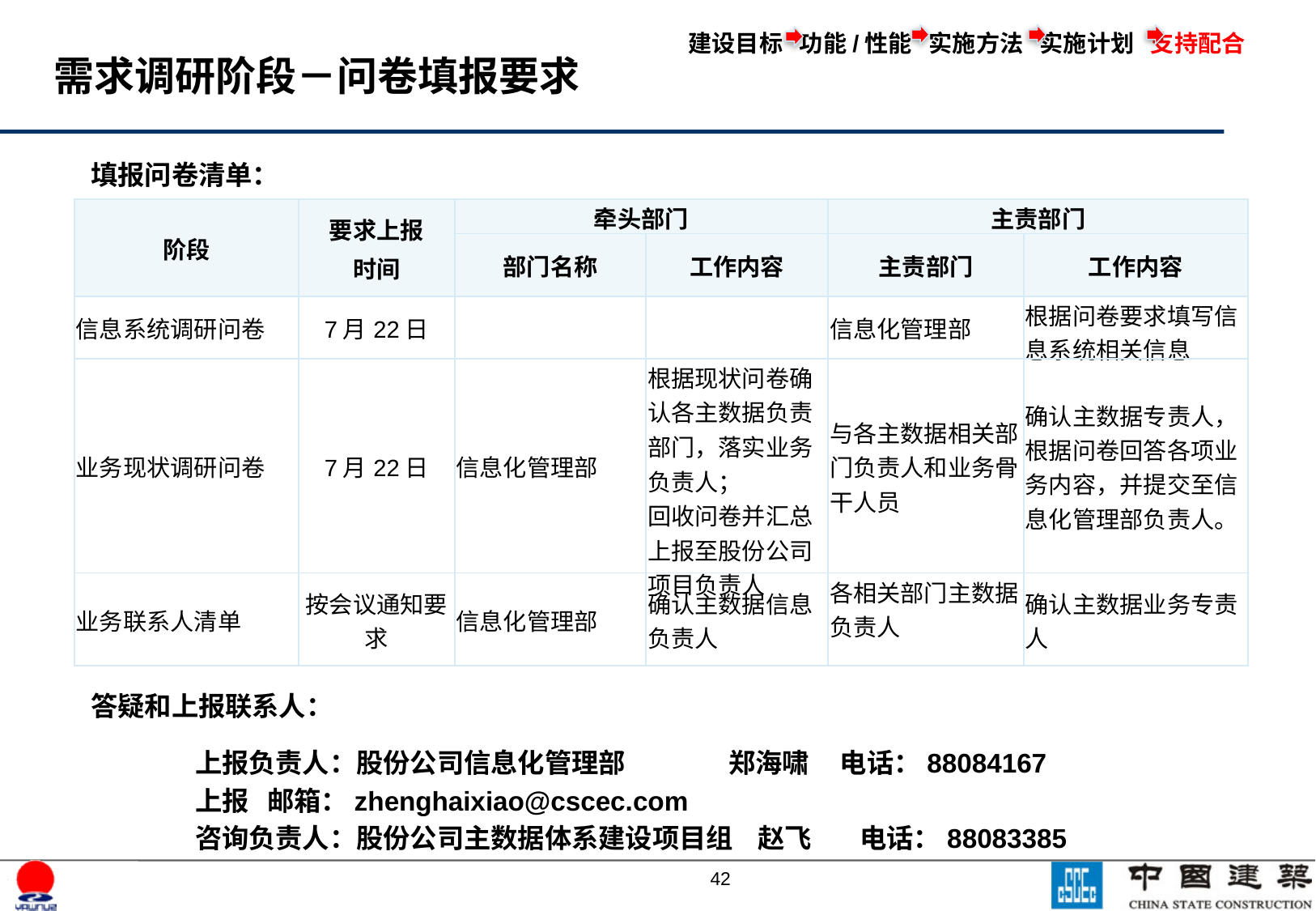

建设目标   功能/性能   实施方法   实施计划   支持配合
需求调研阶段－问卷填报要求
# 主数据体系建设支持配合

填报问卷清单：

| 阶段 | 要求上报 时间 | 牵头部门 |  | 主责部门 |  |
| --- | --- | --- | --- | --- | --- |
|  |  | 部门名称 | 工作内容 | 主责部门 | 工作内容 |
| 信息系统调研问卷 | 7月22日 |  |  | 信息化管理部 | 根据问卷要求填写信息系统相关信息 |
| 业务现状调研问卷 | 7月22日 | 信息化管理部 | 根据现状问卷确认各主数据负责部门，落实业务负责人； 回收问卷并汇总上报至股份公司项目负责人 | 与各主数据相关部门负责人和业务骨干人员 | 确认主数据专责人， 根据问卷回答各项业务内容，并提交至信息化管理部负责人。 |
| 业务联系人清单 | 按会议通知要求 | 信息化管理部 | 确认主数据信息负责人 | 各相关部门主数据负责人 | 确认主数据业务专责人 |
答疑和上报联系人：

上报负责人：股份公司信息化管理部                 郑海啸     电话：88084167
上报   邮箱：zhenghaixiao@cscec.com
咨询负责人：股份公司主数据体系建设项目组    赵飞        电话：88083385
42